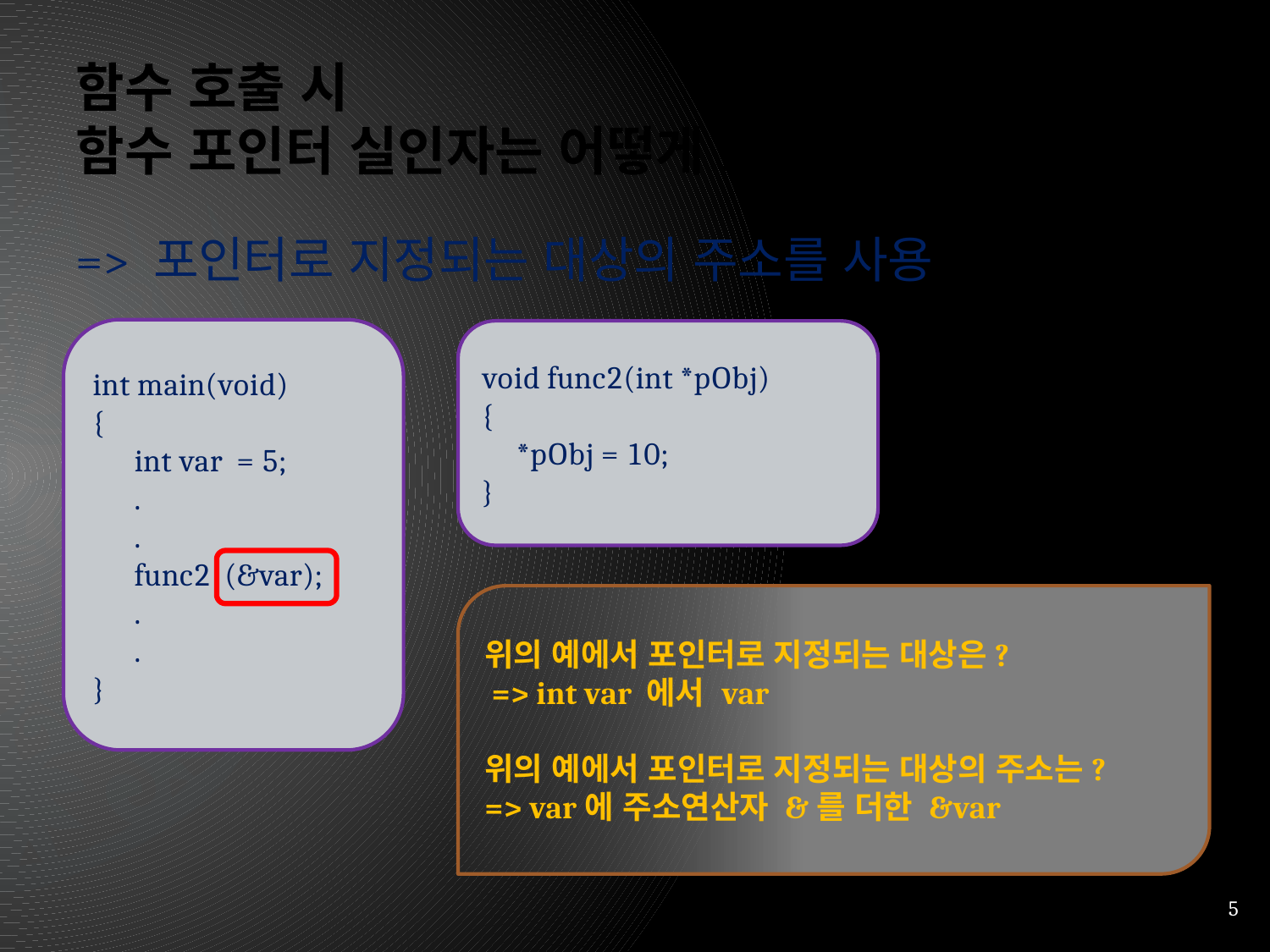

# 함수 호출 시 함수 포인터 실인자는 어떻게?  (단일 포인터)
=> 포인터로 지정되는 대상의 주소를 사용
int main(void)
{
      int var  = 5;
      .
      .
      func2  (&var);
      .
      .
}
void func2(int *pObj)
{
     *pObj = 10;
}

위의 예에서 포인터로 지정되는 대상은?
 => int var 에서 var

위의 예에서 포인터로 지정되는 대상의 주소는?
=> var에 주소연산자 &를 더한 &var

5